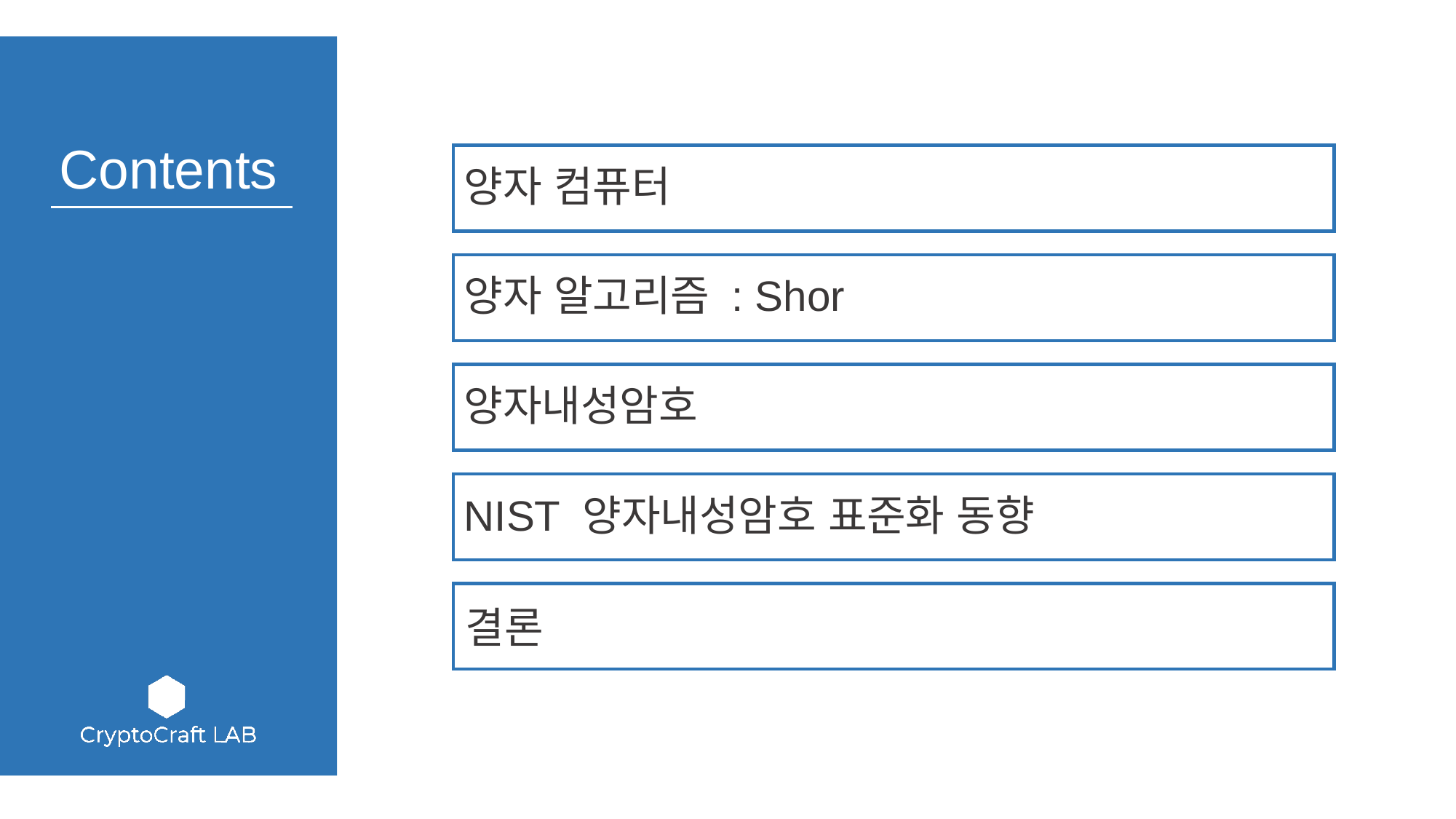

양자 컴퓨터
양자 알고리즘 : Shor
양자내성암호
NIST 양자내성암호 표준화 동향
결론